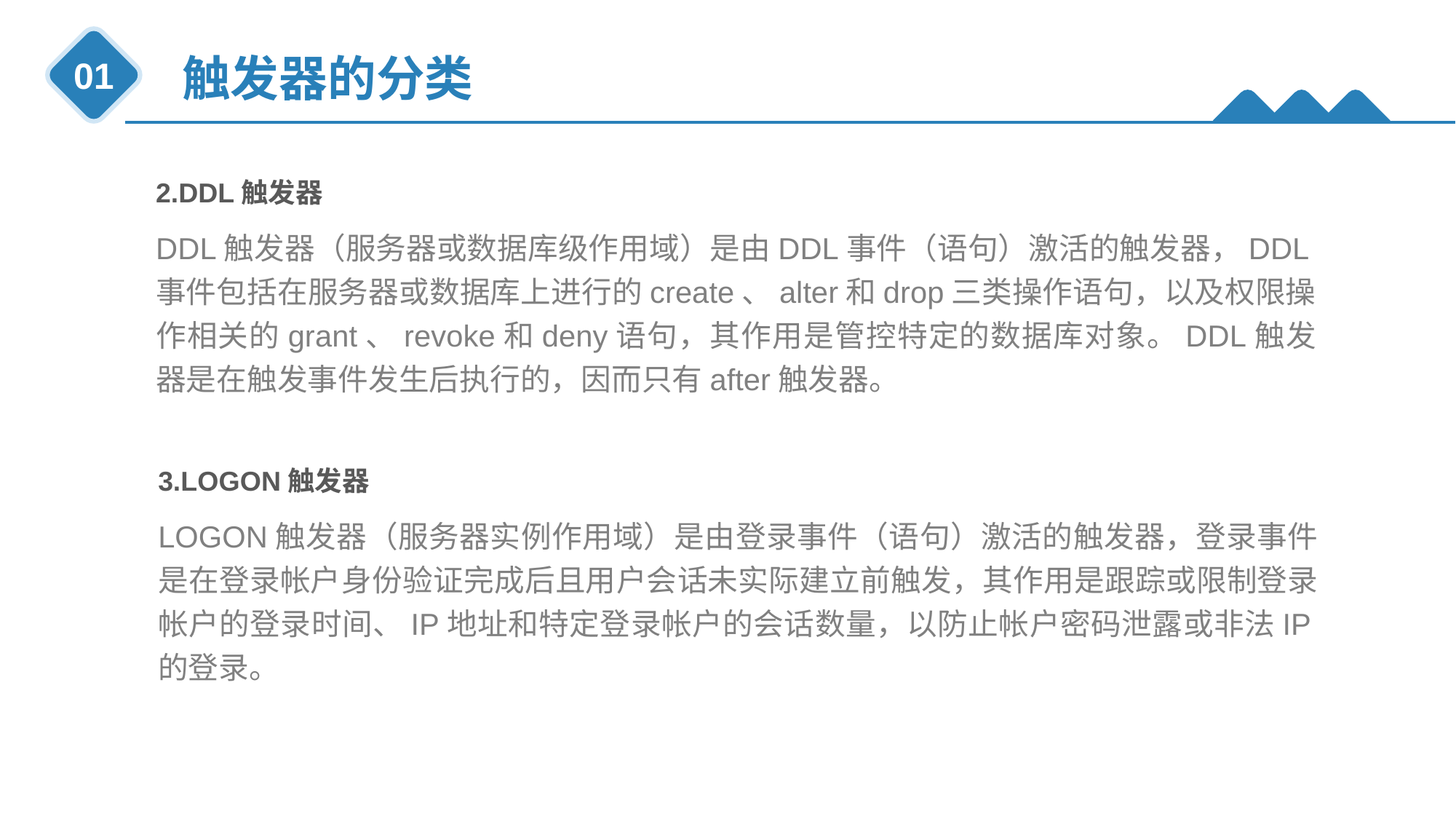

触发器的分类
01

2.DDL触发器
DDL触发器（服务器或数据库级作用域）是由DDL事件（语句）激活的触发器，DDL事件包括在服务器或数据库上进行的create、alter和drop三类操作语句，以及权限操作相关的grant、revoke和deny语句，其作用是管控特定的数据库对象。DDL触发器是在触发事件发生后执行的，因而只有after触发器。
3.LOGON触发器
LOGON触发器（服务器实例作用域）是由登录事件（语句）激活的触发器，登录事件是在登录帐户身份验证完成后且用户会话未实际建立前触发，其作用是跟踪或限制登录帐户的登录时间、IP地址和特定登录帐户的会话数量，以防止帐户密码泄露或非法IP的登录。